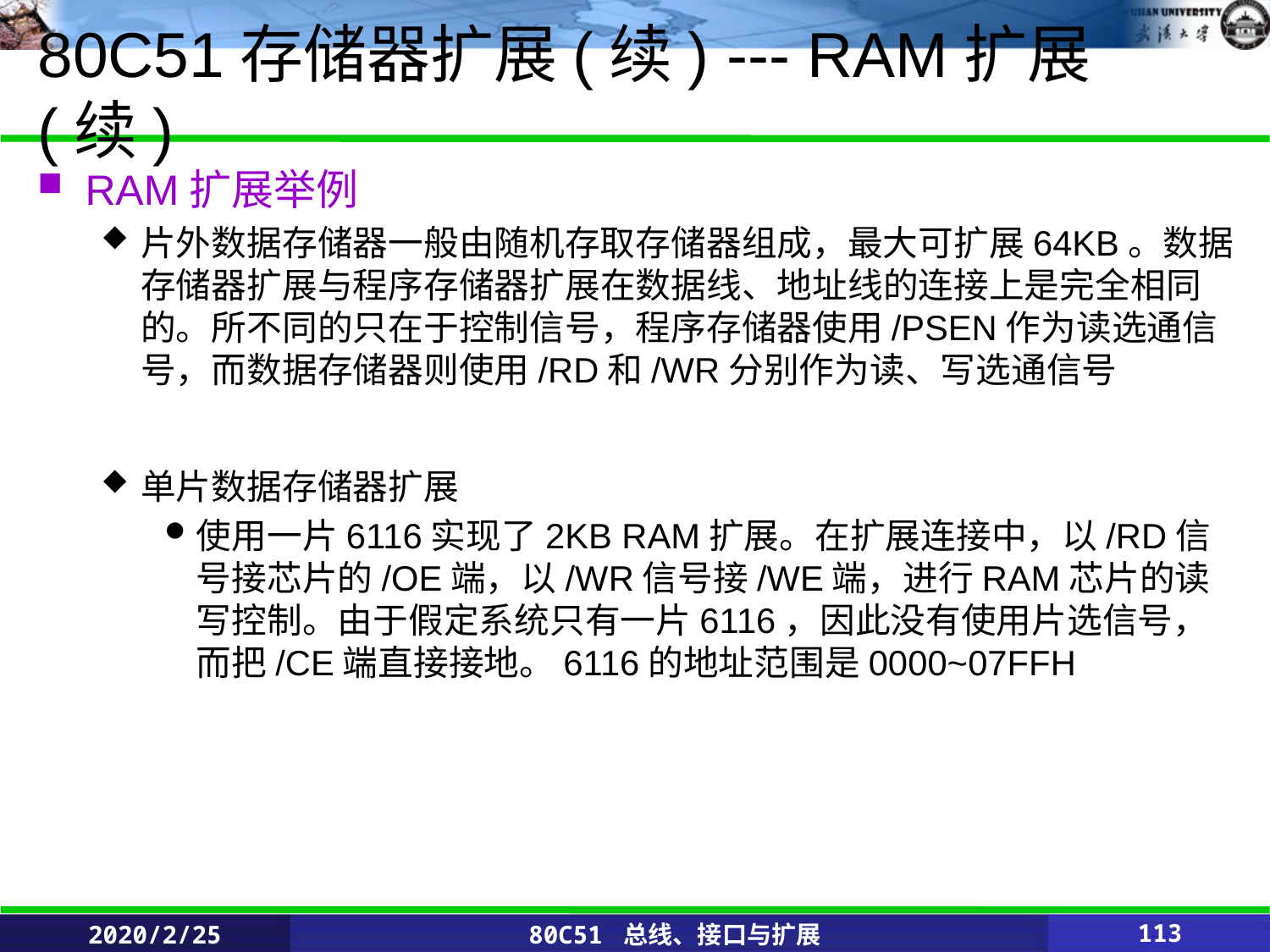

# 80C51存储器扩展(续) --- RAM扩展(续)
RAM扩展举例
片外数据存储器一般由随机存取存储器组成，最大可扩展64KB。数据存储器扩展与程序存储器扩展在数据线、地址线的连接上是完全相同的。所不同的只在于控制信号，程序存储器使用/PSEN作为读选通信号，而数据存储器则使用/RD和/WR分别作为读、写选通信号

单片数据存储器扩展
使用一片6116实现了2KB RAM扩展。在扩展连接中，以/RD信号接芯片的/OE端，以/WR信号接/WE端，进行RAM芯片的读写控制。由于假定系统只有一片6116，因此没有使用片选信号，而把/CE端直接接地。6116的地址范围是0000~07FFH
2020/2/25
80C51 总线、接口与扩展
113